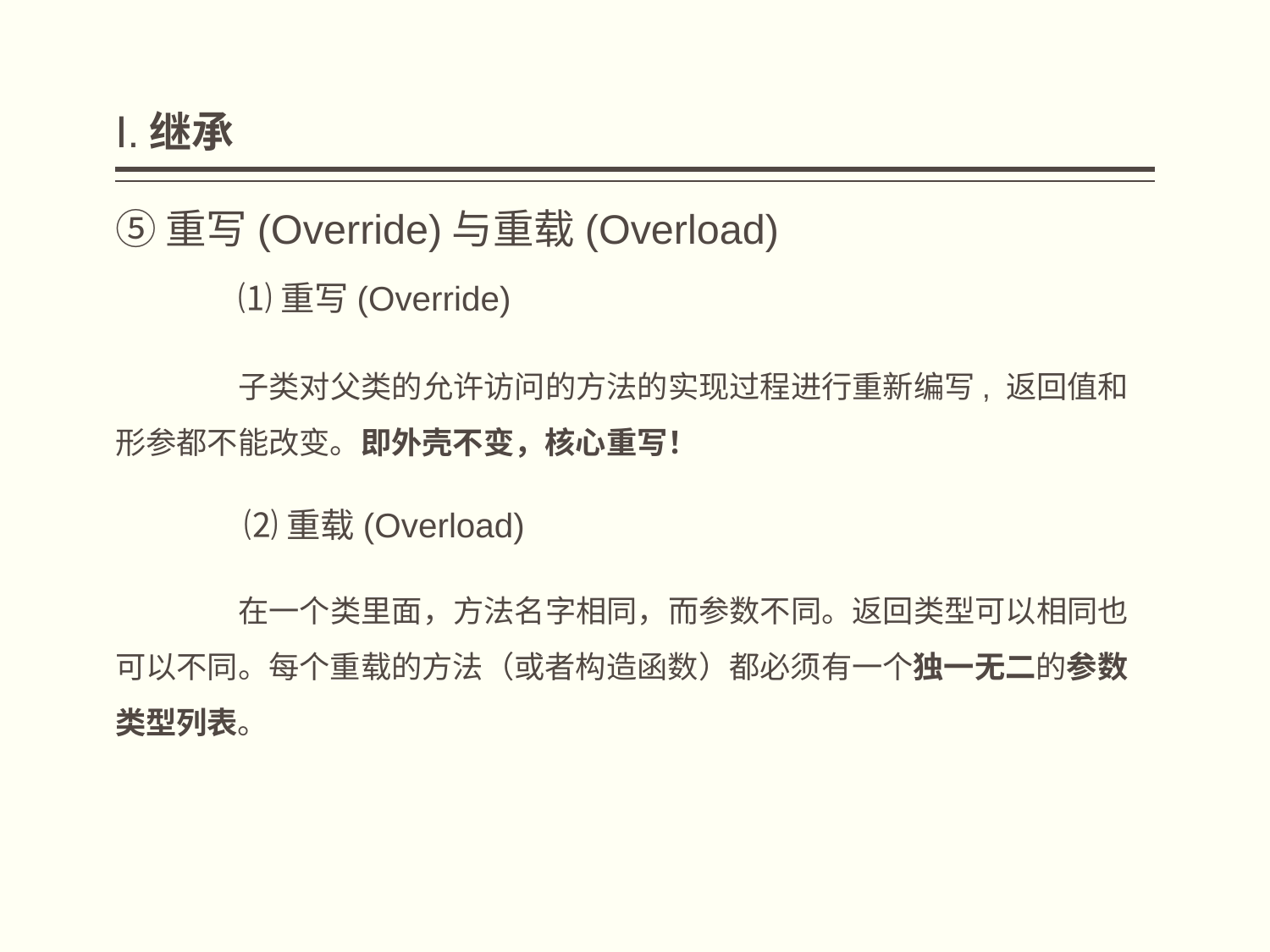

# Ⅰ.继承
⑤重写(Override)与重载(Overload)
	⑴重写(Override)
	子类对父类的允许访问的方法的实现过程进行重新编写, 返回值和形参都不能改变。即外壳不变，核心重写！
	 ⑵重载(Overload)
	在一个类里面，方法名字相同，而参数不同。返回类型可以相同也可以不同。每个重载的方法（或者构造函数）都必须有一个独一无二的参数类型列表。